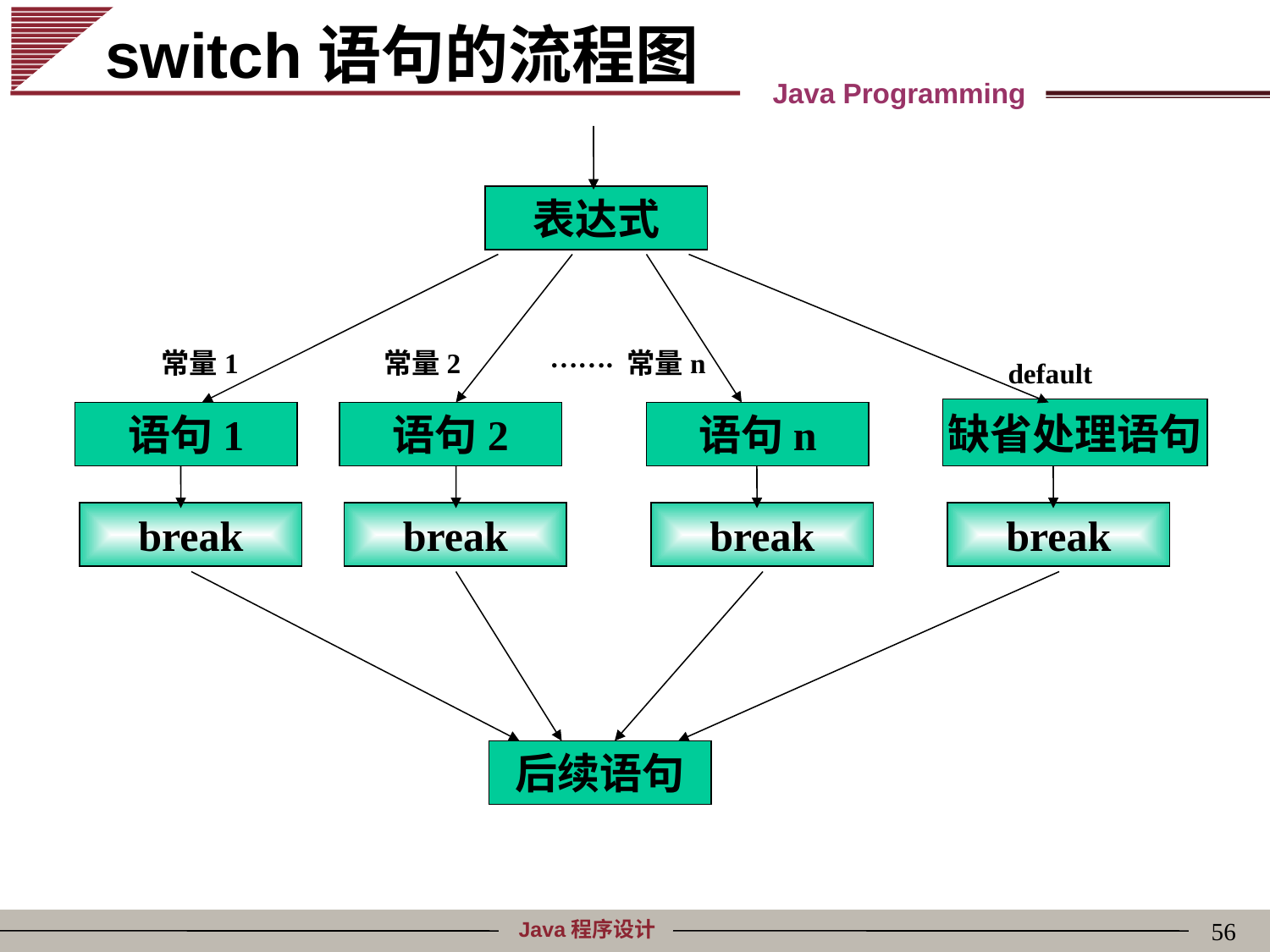

# switch语句的流程图

表达式

…….
常量1
常量2
常量n
default
缺省处理语句
语句1
语句2
语句n

break
break
break
break

后续语句